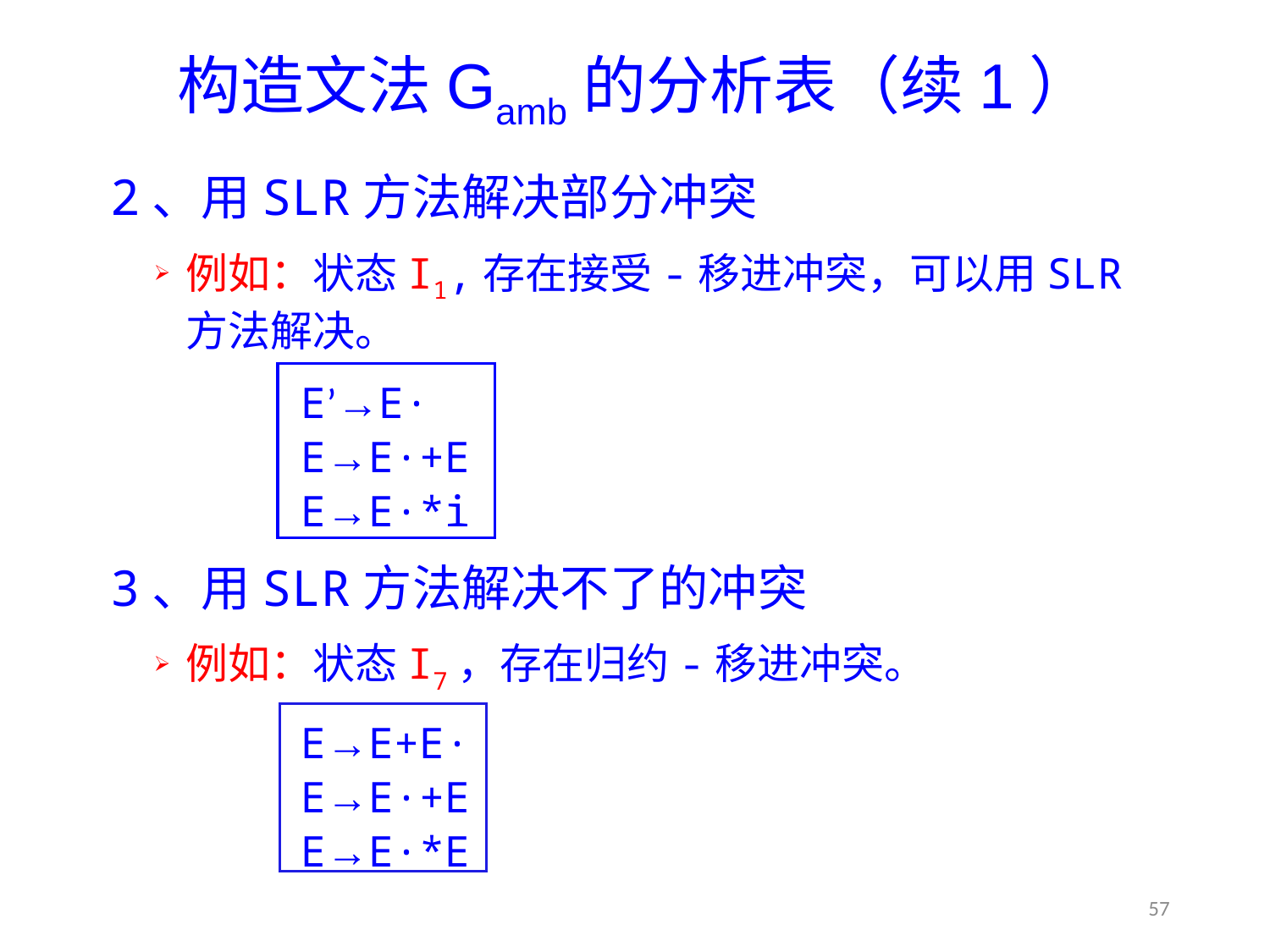

# 构造文法Gamb的分析表（续1）
2、用SLR方法解决部分冲突
例如：状态I1,存在接受-移进冲突，可以用SLR方法解决。
E’→E·
E→E·+E
E→E·*i
3、用SLR方法解决不了的冲突
例如：状态I7，存在归约-移进冲突。
E→E+E·
E→E·+E
E→E·*E

57